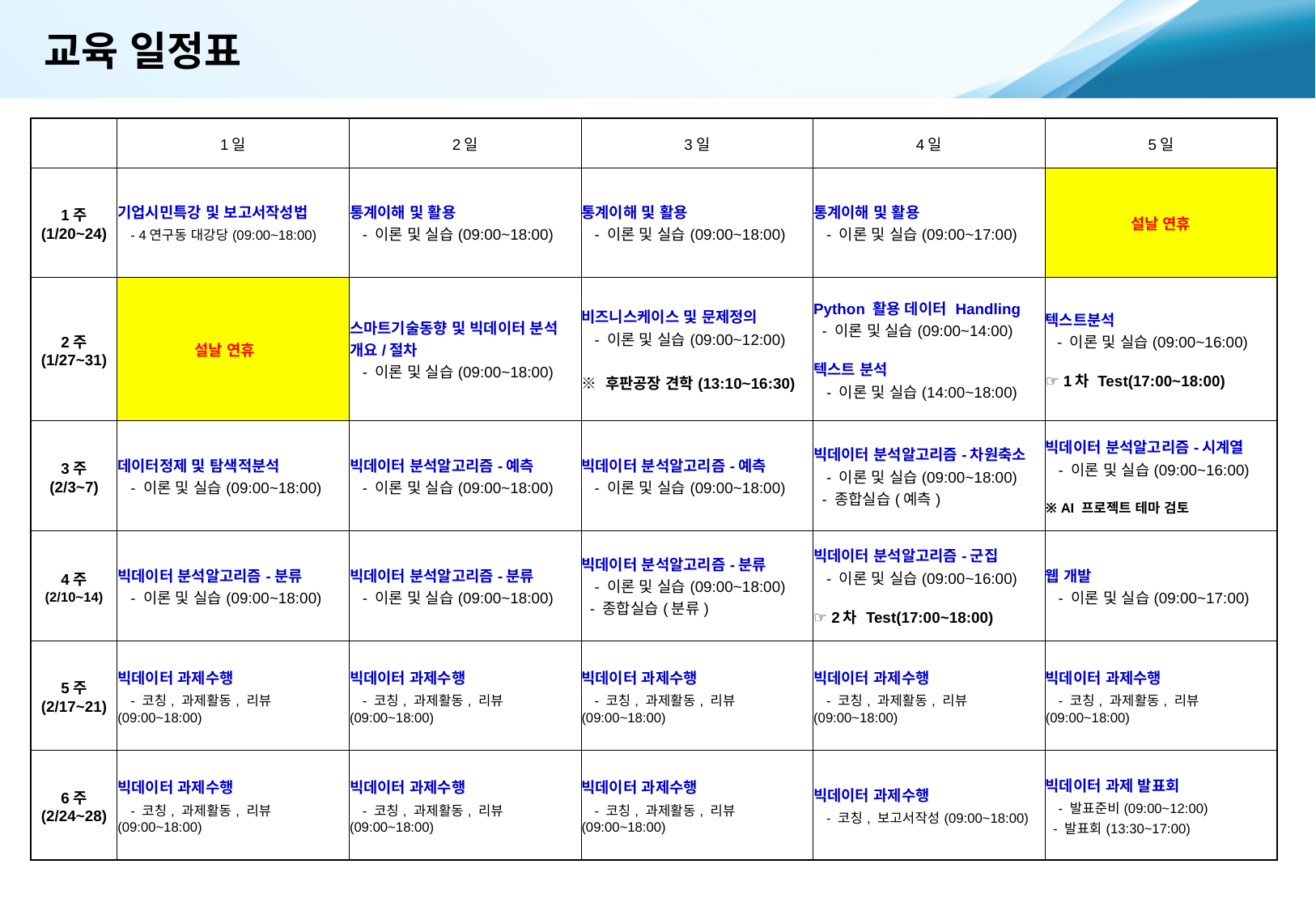

교육 일정표
|  | 1일 | 2일 | 3일 | 4일 | 5일 |
| --- | --- | --- | --- | --- | --- |
| 1주 (1/20~24) | 기업시민특강 및 보고서작성법 - 4연구동 대강당(09:00~18:00) | 통계이해 및 활용 - 이론 및 실습(09:00~18:00) | 통계이해 및 활용 - 이론 및 실습(09:00~18:00) | 통계이해 및 활용 - 이론 및 실습(09:00~17:00) | 설날 연휴 |
| 2주 (1/27~31) | 설날 연휴 | 스마트기술동향 및 빅데이터 분석 개요/절차 - 이론 및 실습(09:00~18:00) | 비즈니스케이스 및 문제정의 - 이론 및 실습(09:00~12:00) ※ 후판공장 견학(13:10~16:30) | Python 활용 데이터 Handling - 이론 및 실습(09:00~14:00) 텍스트 분석 - 이론 및 실습(14:00~18:00) | 텍스트분석 - 이론 및 실습(09:00~16:00) ☞ 1차 Test(17:00~18:00) |
| 3주 (2/3~7) | 데이터정제 및 탐색적분석 - 이론 및 실습(09:00~18:00) | 빅데이터 분석알고리즘-예측 - 이론 및 실습(09:00~18:00) | 빅데이터 분석알고리즘-예측 - 이론 및 실습(09:00~18:00) | 빅데이터 분석알고리즘-차원축소 - 이론 및 실습(09:00~18:00) - 종합실습(예측) | 빅데이터 분석알고리즘-시계열 - 이론 및 실습(09:00~16:00) ※ AI 프로젝트 테마 검토 |
| 4주 (2/10~14) | 빅데이터 분석알고리즘-분류 - 이론 및 실습(09:00~18:00) | 빅데이터 분석알고리즘-분류 - 이론 및 실습(09:00~18:00) | 빅데이터 분석알고리즘-분류 - 이론 및 실습(09:00~18:00) - 종합실습(분류) | 빅데이터 분석알고리즘-군집 - 이론 및 실습(09:00~16:00) ☞ 2차 Test(17:00~18:00) | 웹 개발 - 이론 및 실습(09:00~17:00) |
| 5주 (2/17~21) | 빅데이터 과제수행 - 코칭, 과제활동, 리뷰(09:00~18:00) | 빅데이터 과제수행 - 코칭, 과제활동, 리뷰(09:00~18:00) | 빅데이터 과제수행 - 코칭, 과제활동, 리뷰(09:00~18:00) | 빅데이터 과제수행 - 코칭, 과제활동, 리뷰(09:00~18:00) | 빅데이터 과제수행 - 코칭, 과제활동, 리뷰(09:00~18:00) |
| 6주 (2/24~28) | 빅데이터 과제수행 - 코칭, 과제활동, 리뷰(09:00~18:00) | 빅데이터 과제수행 - 코칭, 과제활동, 리뷰(09:00~18:00) | 빅데이터 과제수행 - 코칭, 과제활동, 리뷰(09:00~18:00) | 빅데이터 과제수행 - 코칭, 보고서작성(09:00~18:00) | 빅데이터 과제 발표회 - 발표준비(09:00~12:00) - 발표회(13:30~17:00) |